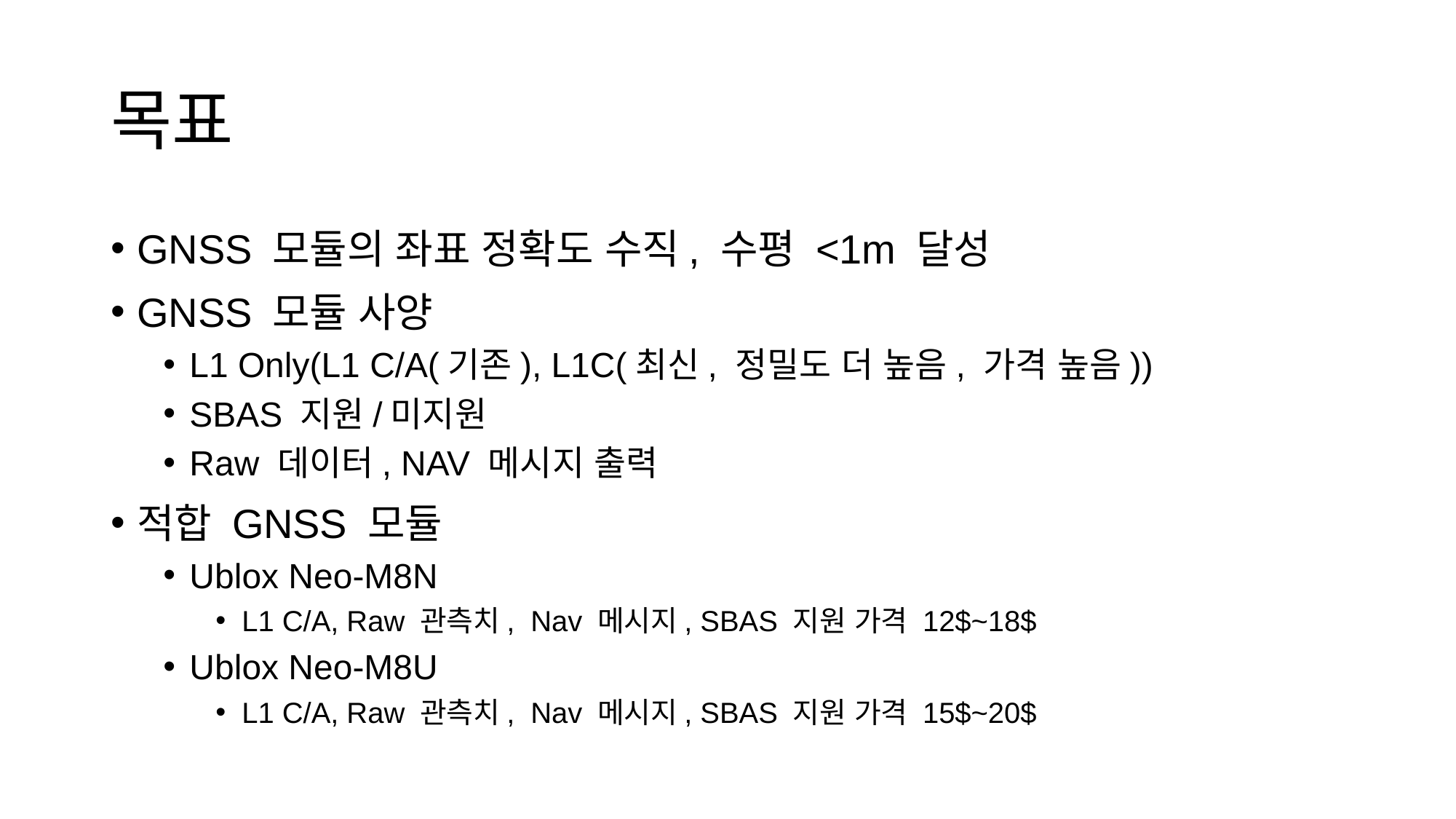

# 목표
GNSS 모듈의 좌표 정확도 수직, 수평 <1m 달성
GNSS 모듈 사양
L1 Only(L1 C/A(기존), L1C(최신, 정밀도 더 높음, 가격 높음))
SBAS 지원/미지원
Raw 데이터, NAV 메시지 출력
적합 GNSS 모듈
Ublox Neo-M8N
L1 C/A, Raw 관측치,  Nav 메시지, SBAS 지원 가격 12$~18$
Ublox Neo-M8U
L1 C/A, Raw 관측치,  Nav 메시지, SBAS 지원 가격 15$~20$